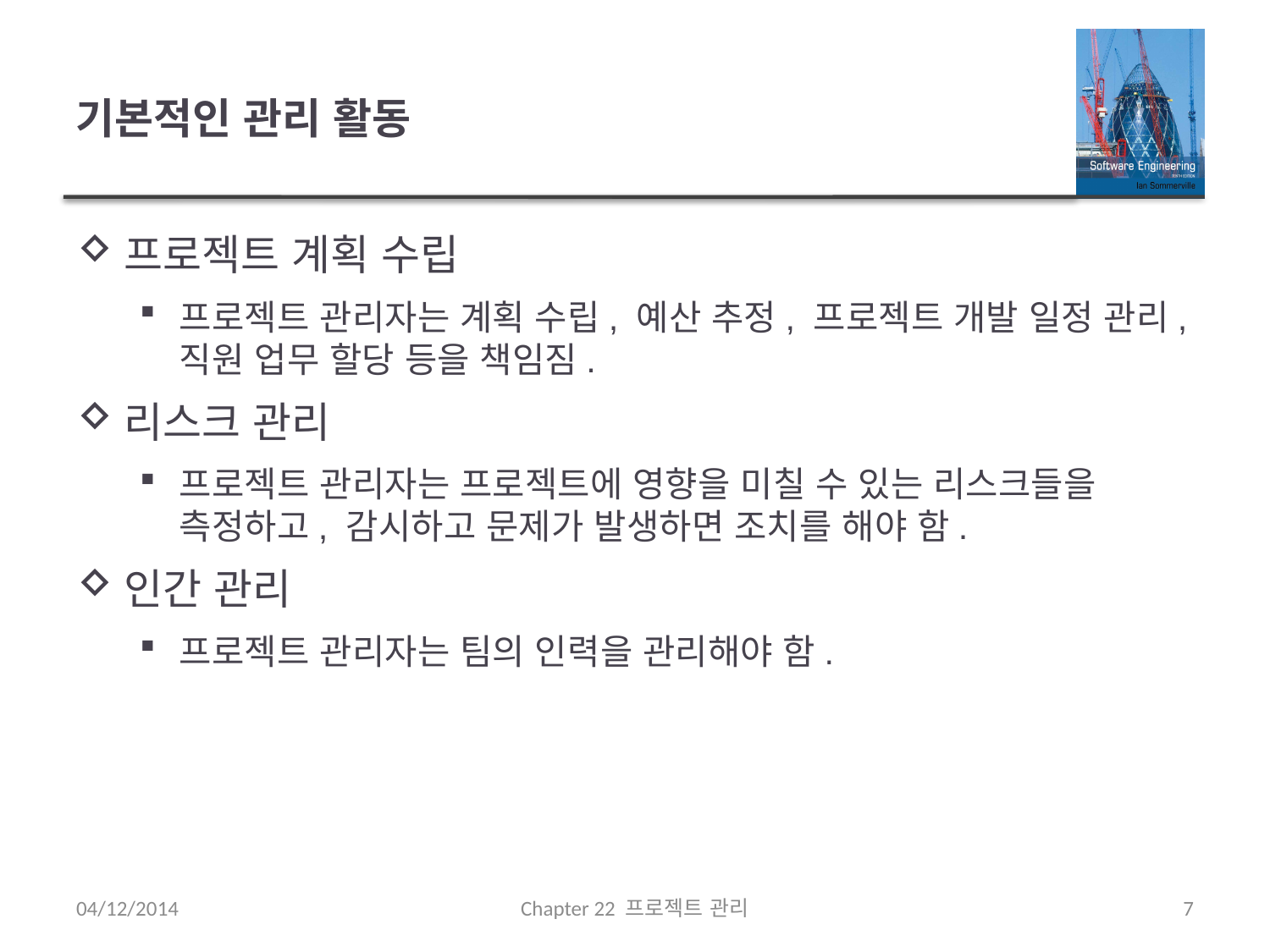

# 기본적인 관리 활동
프로젝트 계획 수립
프로젝트 관리자는 계획 수립, 예산 추정, 프로젝트 개발 일정 관리, 직원 업무 할당 등을 책임짐.
리스크 관리
프로젝트 관리자는 프로젝트에 영향을 미칠 수 있는 리스크들을 측정하고, 감시하고 문제가 발생하면 조치를 해야 함.
인간 관리
프로젝트 관리자는 팀의 인력을 관리해야 함.

04/12/2014
Chapter 22 프로젝트 관리
7